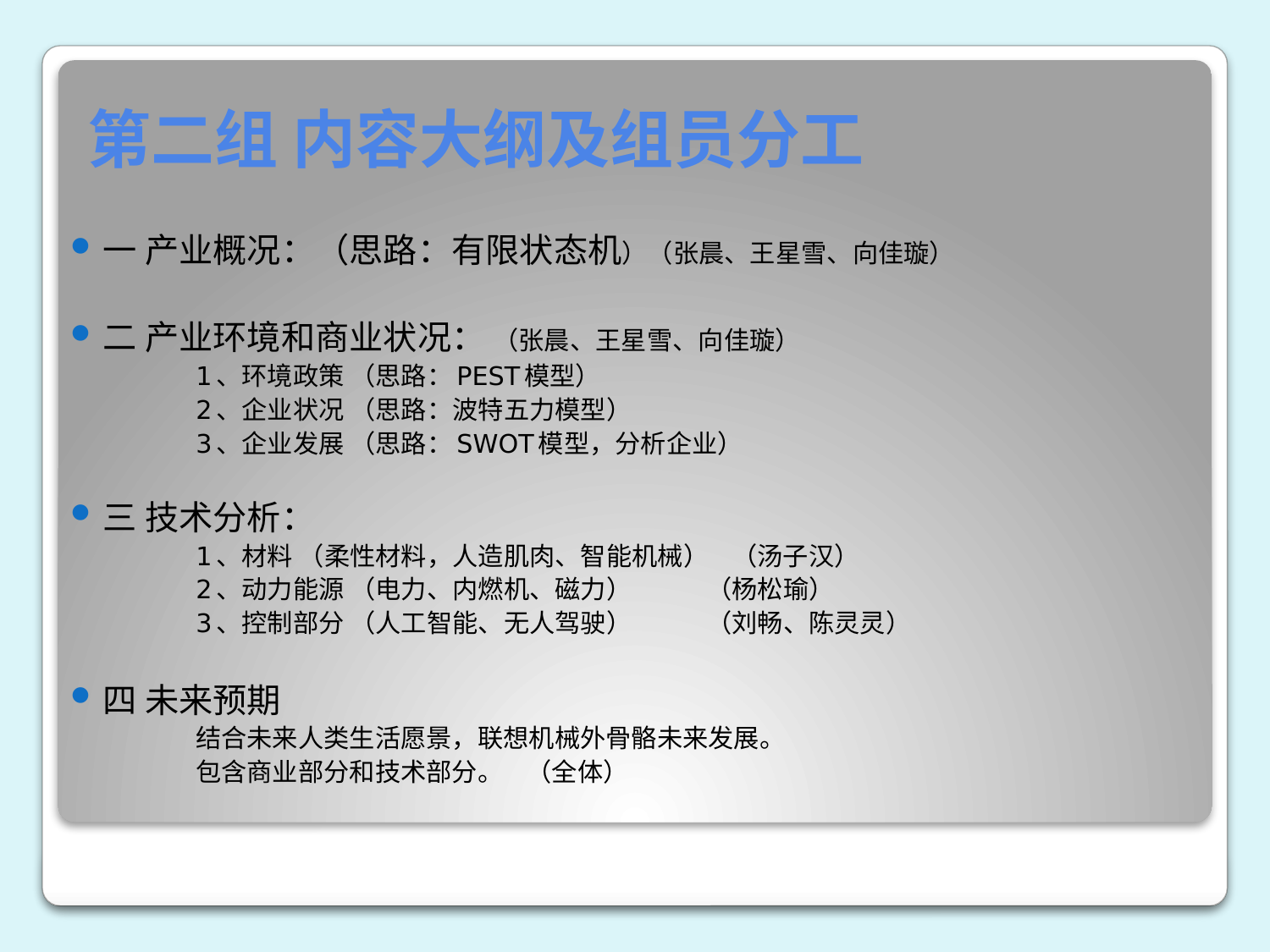

# 第二组 内容大纲及组员分工
一 产业概况：（思路：有限状态机）（张晨、王星雪、向佳璇）

二 产业环境和商业状况： （张晨、王星雪、向佳璇）
1、环境政策 （思路：PEST模型）
2、企业状况 （思路：波特五力模型）
3、企业发展 （思路：SWOT模型，分析企业）

三 技术分析：
1、材料 （柔性材料，人造肌肉、智能机械）    （汤子汉）
2、动力能源 （电力、内燃机、磁力）             （杨松瑜）
3、控制部分 （人工智能、无人驾驶）             （刘畅、陈灵灵）

四 未来预期
结合未来人类生活愿景，联想机械外骨骼未来发展。
包含商业部分和技术部分。    （全体）